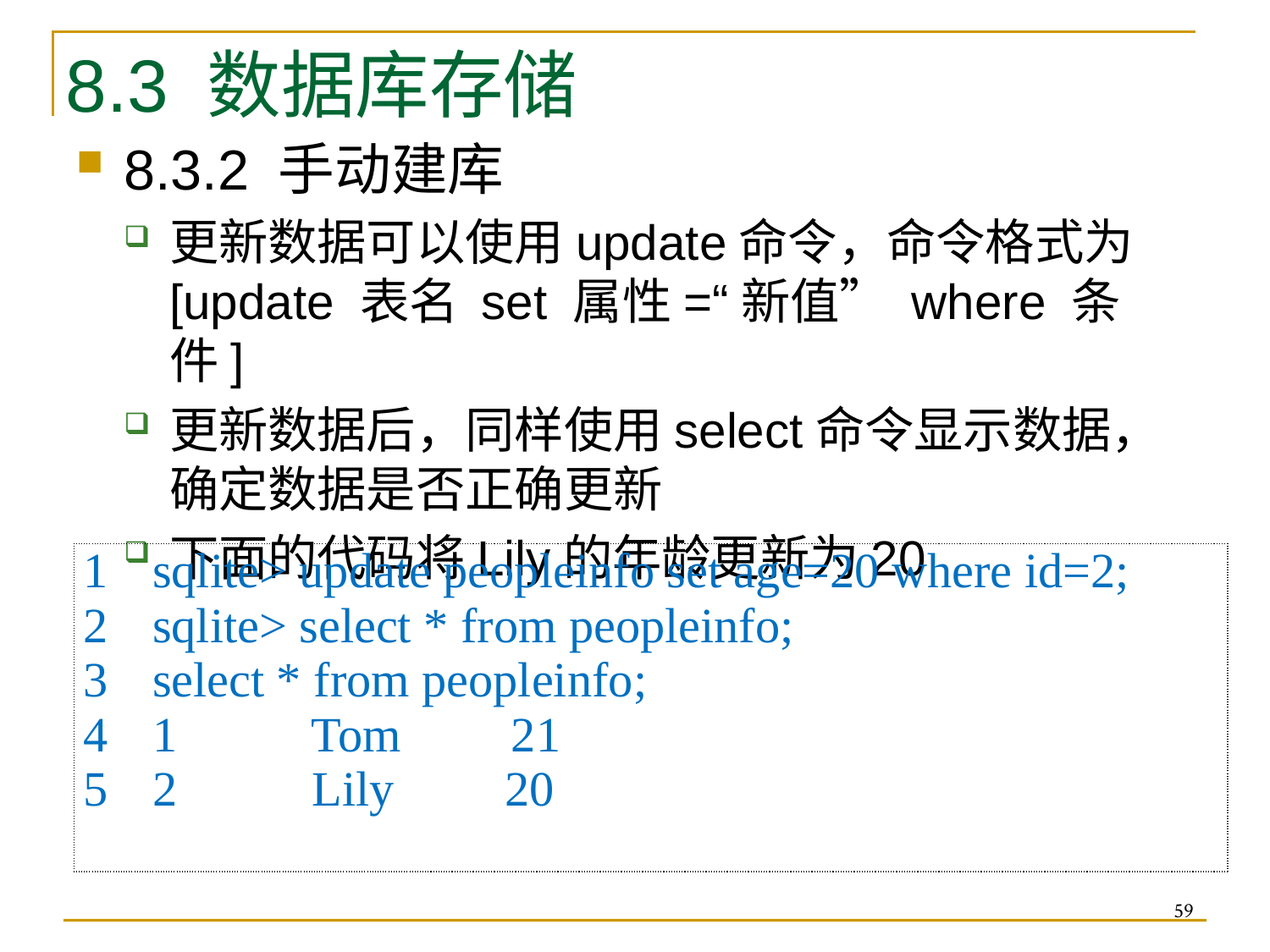

8.3 数据库存储
8.3.2 手动建库
更新数据可以使用update命令，命令格式为[update 表名 set 属性=“新值” where 条件]
更新数据后，同样使用select命令显示数据，确定数据是否正确更新
下面的代码将Lily的年龄更新为20
| 1 sqlite> update peopleinfo set age=20 where id=2; 2 sqlite> select \* from peopleinfo; 3 select \* from peopleinfo; 4 1 Tom 21 5 2 Lily 20 |
| --- |
59